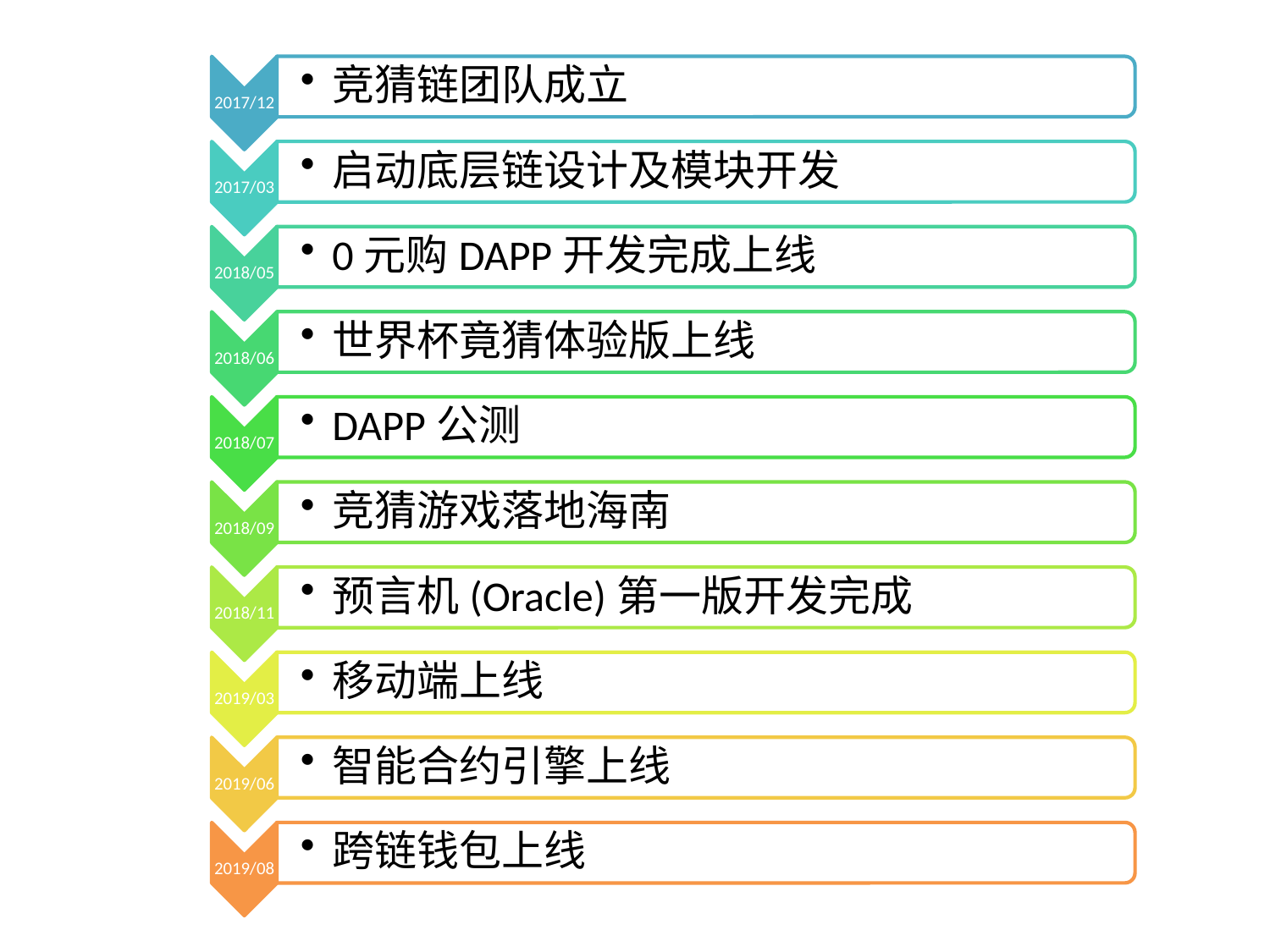

2017/12
竞猜链团队成立
2017/03
启动底层链设计及模块开发
2018/05
0元购DAPP开发完成上线
2018/06
世界杯竟猜体验版上线
2018/07
DAPP公测
2018/09
竞猜游戏落地海南
2018/11
预言机(Oracle)第一版开发完成
2019/03
移动端上线
2019/06
智能合约引擎上线
2019/08
跨链钱包上线